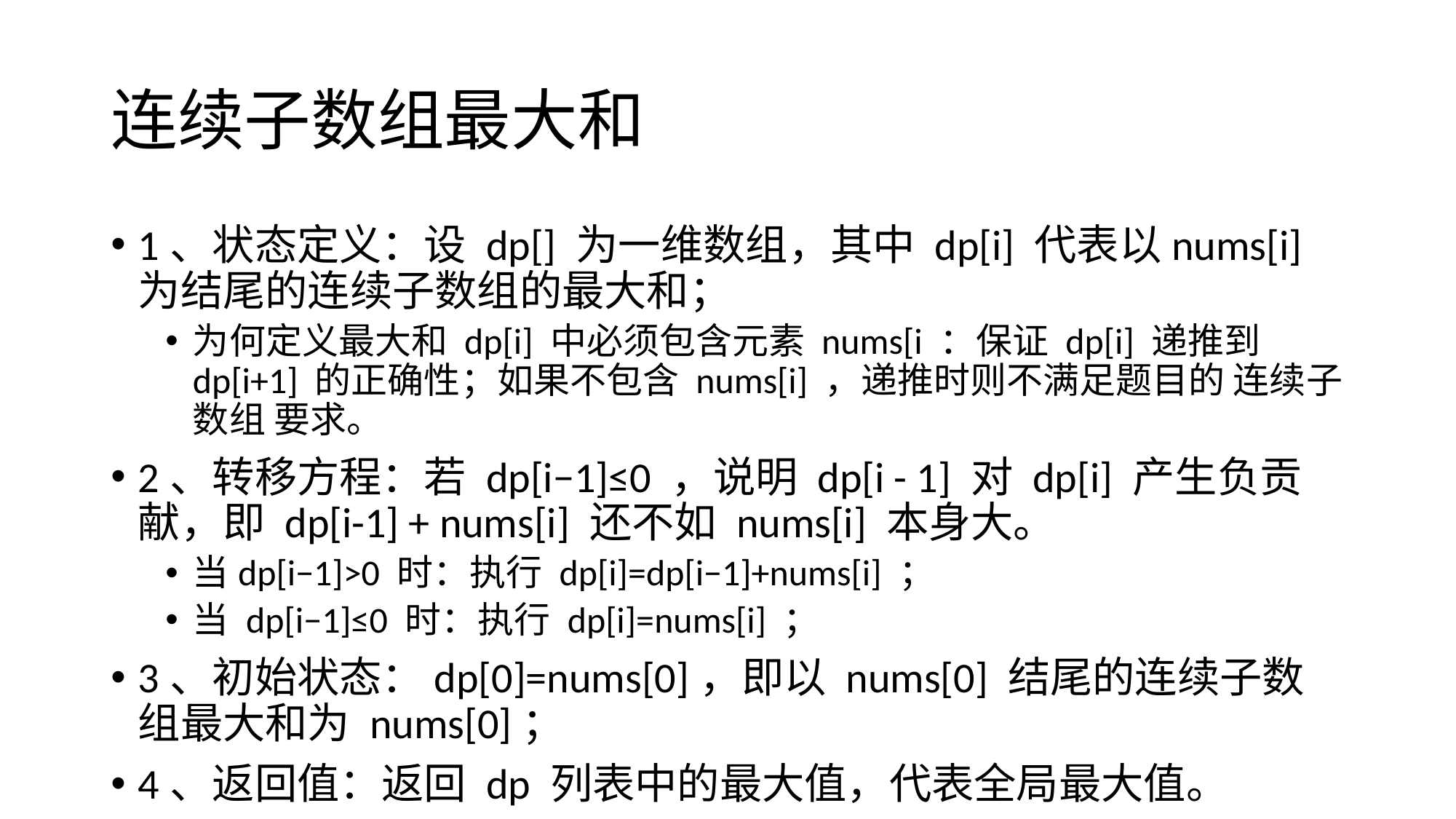

# 连续子数组最大和
1、状态定义：设 dp[] 为一维数组，其中 dp[i] 代表以nums[i]为结尾的连续子数组的最大和；
为何定义最大和 dp[i] 中必须包含元素 nums[i ：保证 dp[i] 递推到 dp[i+1] 的正确性；如果不包含 nums[i] ，递推时则不满足题目的 连续子数组 要求。
2、转移方程：若 dp[i−1]≤0 ，说明 dp[i - 1] 对 dp[i] 产生负贡献，即 dp[i-1] + nums[i] 还不如 nums[i] 本身大。
当dp[i−1]>0 时：执行 dp[i]=dp[i−1]+nums[i] ；
当 dp[i−1]≤0 时：执行 dp[i]=nums[i] ；
3、初始状态：dp[0]=nums[0]，即以 nums[0] 结尾的连续子数组最大和为 nums[0]；
4、返回值：返回 dp 列表中的最大值，代表全局最大值。